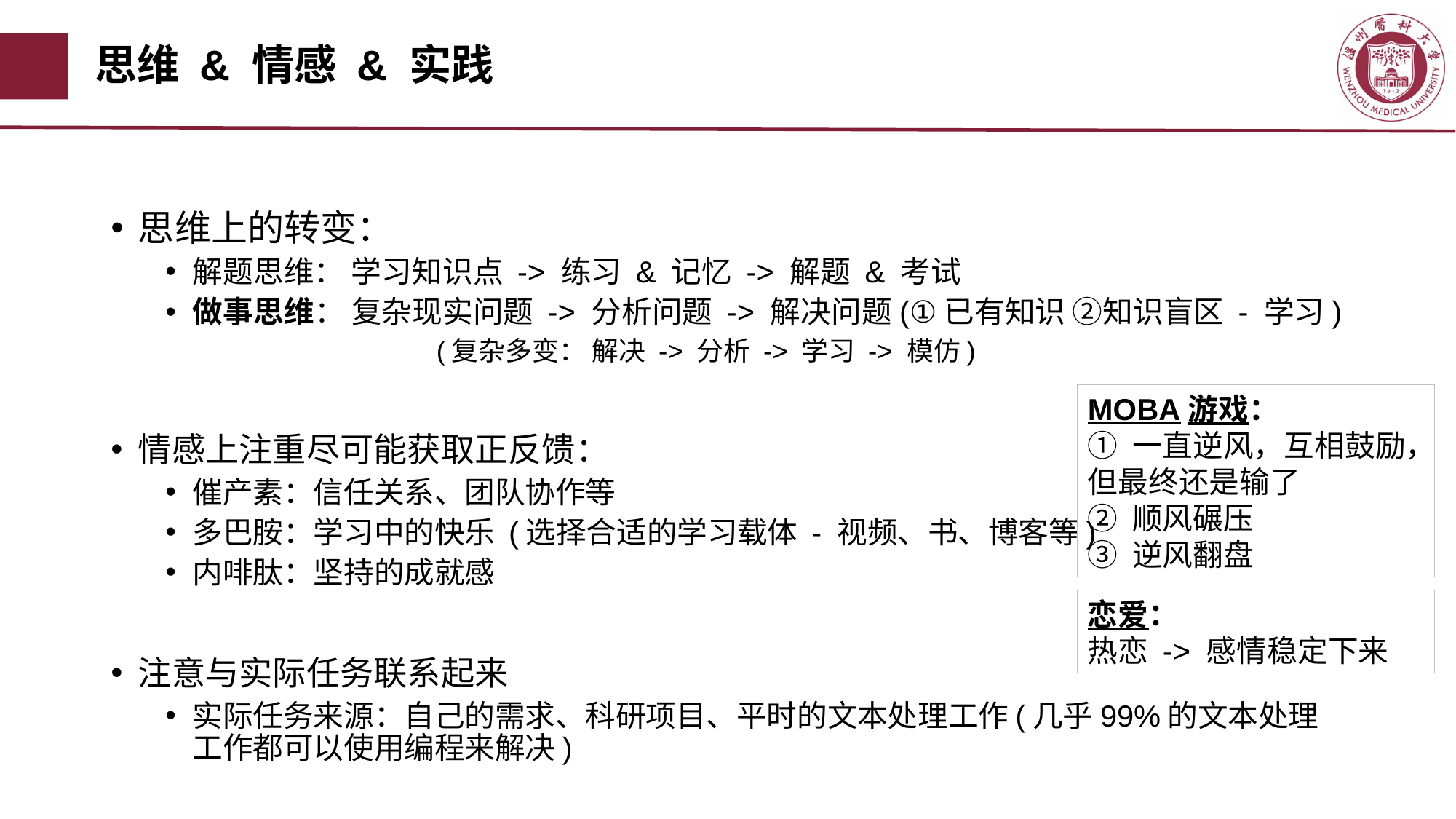

# 思维 & 情感 & 实践
思维上的转变：
解题思维： 学习知识点 -> 练习 & 记忆 -> 解题 & 考试
做事思维： 复杂现实问题 -> 分析问题 -> 解决问题(①已有知识 ②知识盲区 - 学习)
                             (复杂多变： 解决 -> 分析 -> 学习 -> 模仿)

情感上注重尽可能获取正反馈：
催产素：信任关系、团队协作等
多巴胺：学习中的快乐 (选择合适的学习载体 - 视频、书、博客等)
内啡肽：坚持的成就感

注意与实际任务联系起来
实际任务来源：自己的需求、科研项目、平时的文本处理工作(几乎99%的文本处理工作都可以使用编程来解决)
MOBA游戏：
① 一直逆风，互相鼓励，但最终还是输了
② 顺风碾压
③ 逆风翻盘
恋爱：
热恋 -> 感情稳定下来